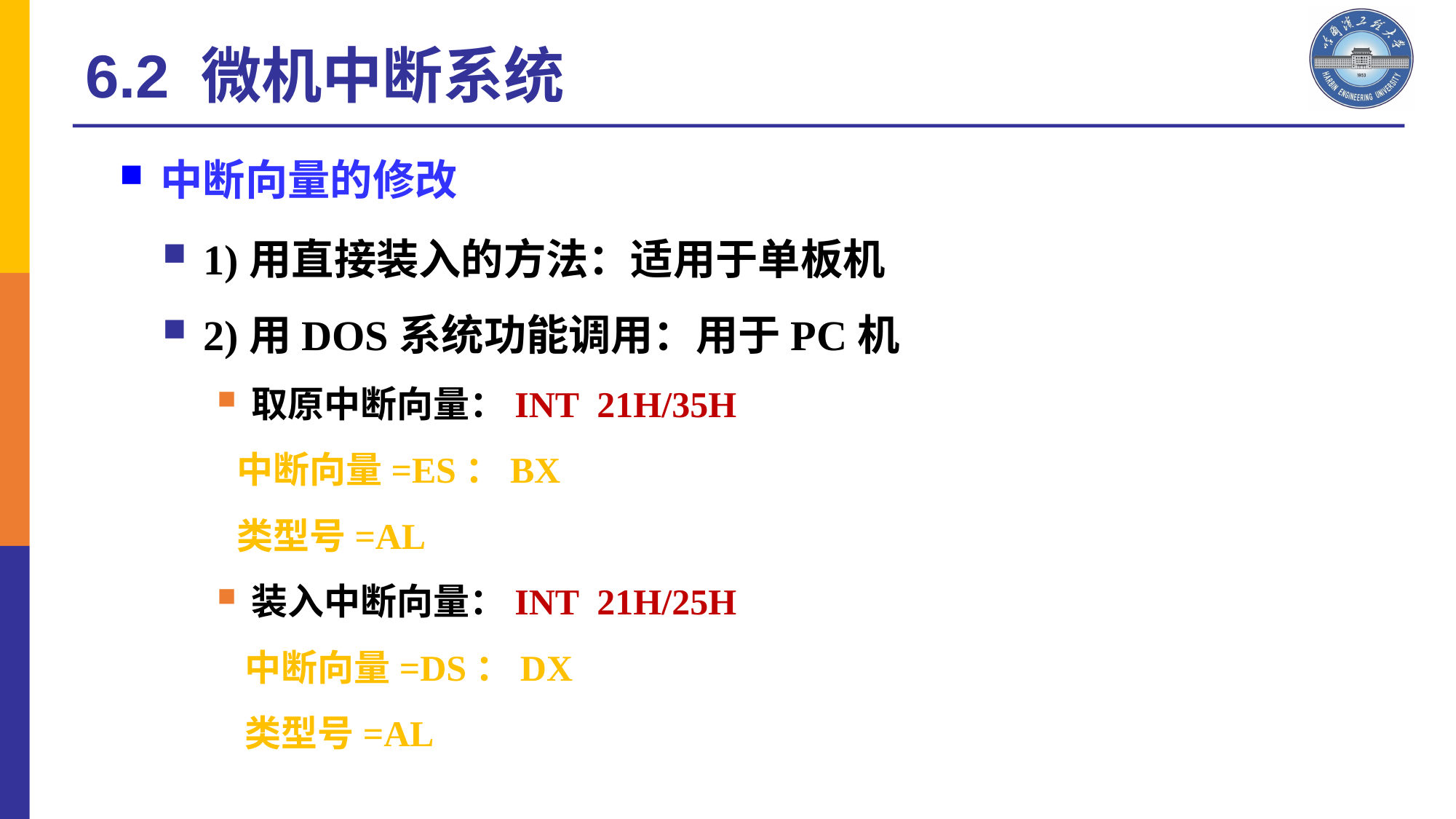

6.2 微机中断系统
中断向量的修改
1)用直接装入的方法：适用于单板机
2)用DOS系统功能调用：用于PC机
取原中断向量：INT  21H/35H
        中断向量=ES：BX
        类型号=AL
装入中断向量：INT  21H/25H
         中断向量=DS：DX
         类型号=AL